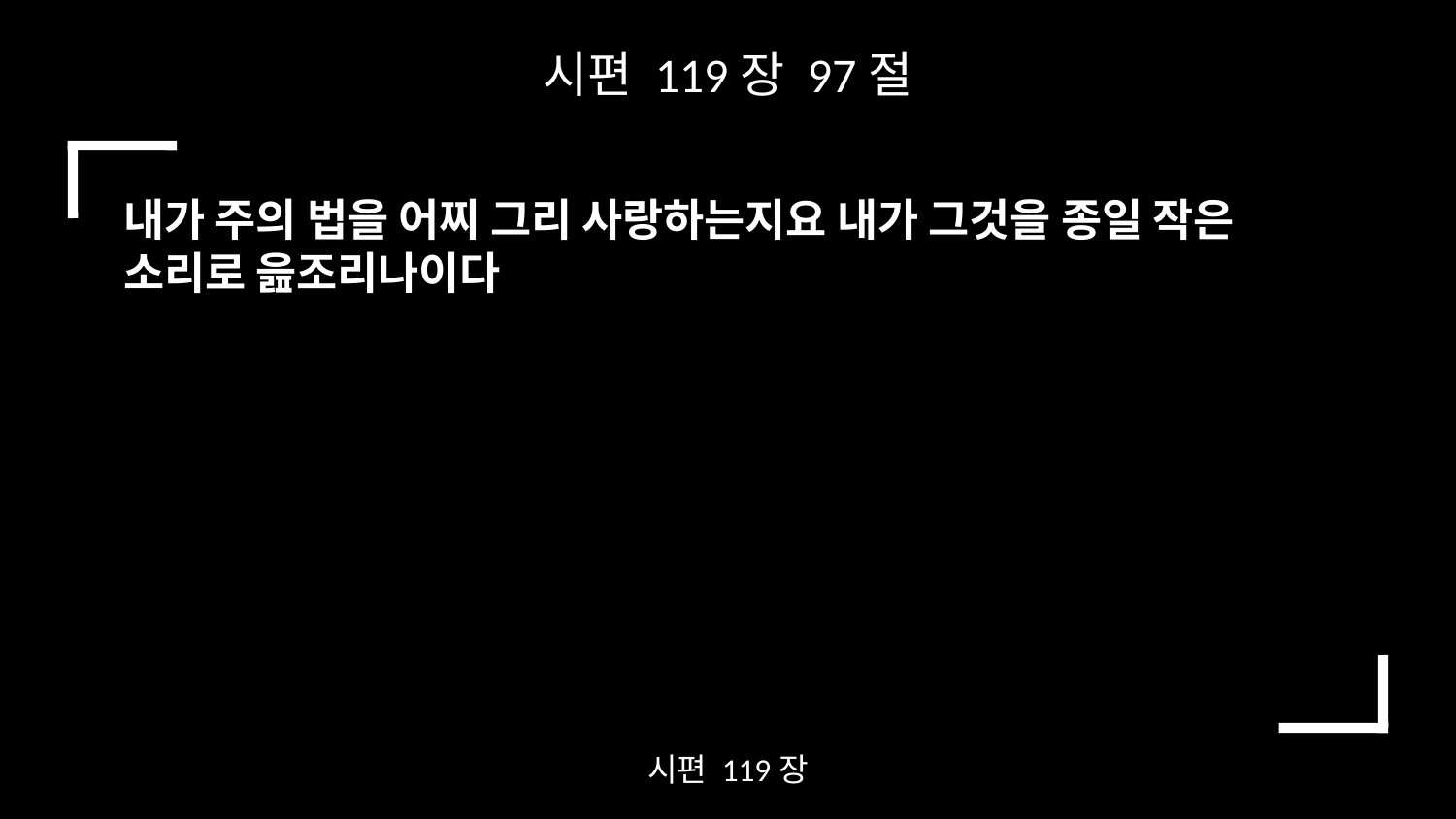

시편 119장 97절

내가 주의 법을 어찌 그리 사랑하는지요 내가 그것을 종일 작은 소리로 읊조리나이다

시편 119장